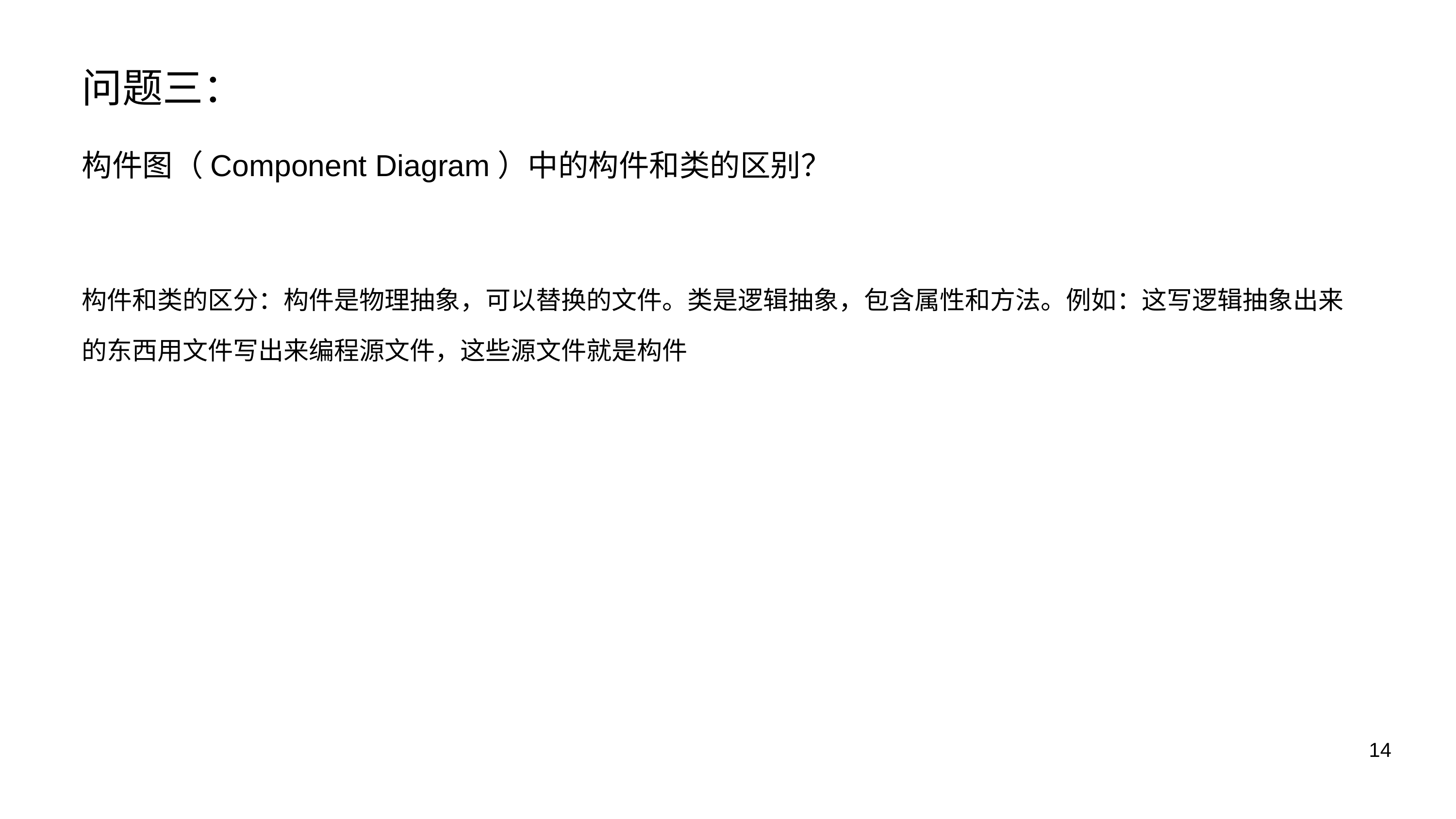

问题三：
构件图（Component Diagram）中的构件和类的区别？
构件和类的区分：构件是物理抽象，可以替换的文件。类是逻辑抽象，包含属性和方法。例如：这写逻辑抽象出来的东西用文件写出来编程源文件，这些源文件就是构件
14